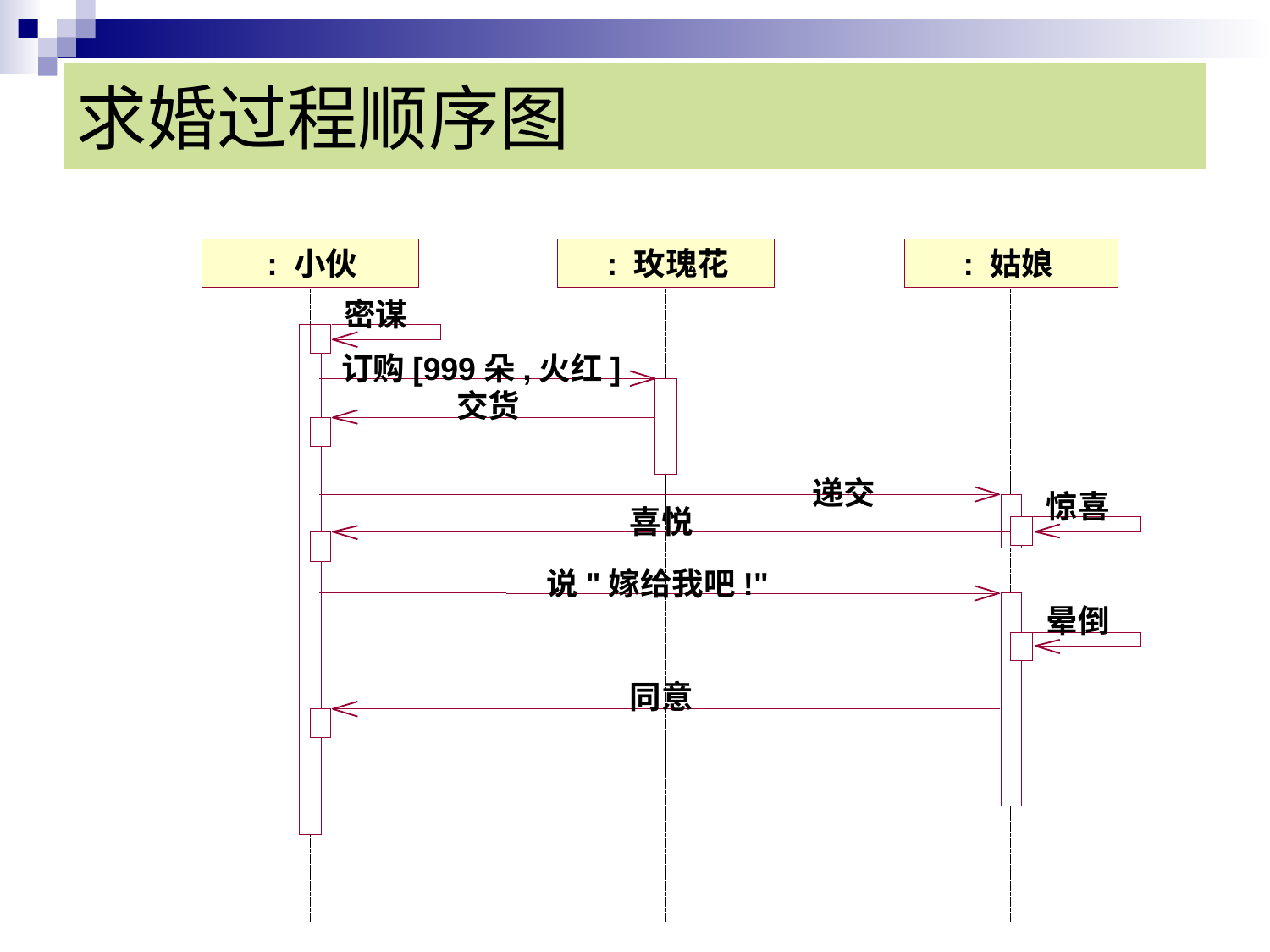

# 求婚过程顺序图

 : 小伙
 : 玫瑰花
 : 姑娘

密谋

订购[999朵,火红]

交货

递交

惊喜

喜悦

说"嫁给我吧!"

晕倒

同意